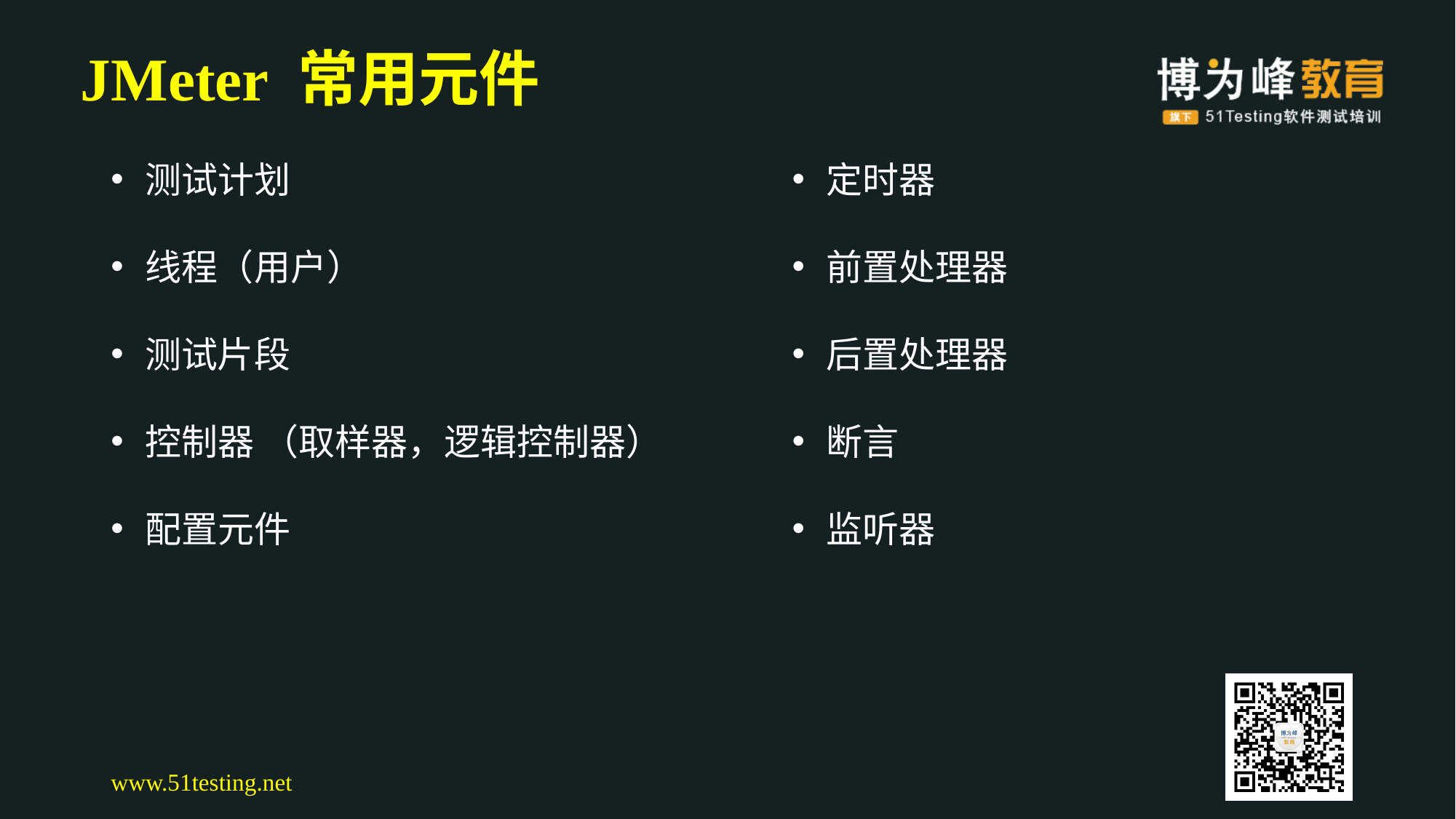

# JMeter 常用元件
测试计划

线程（用户）

测试片段

控制器 （取样器，逻辑控制器）

配置元件

定时器

前置处理器

后置处理器

断言

监听器
www.51testing.net